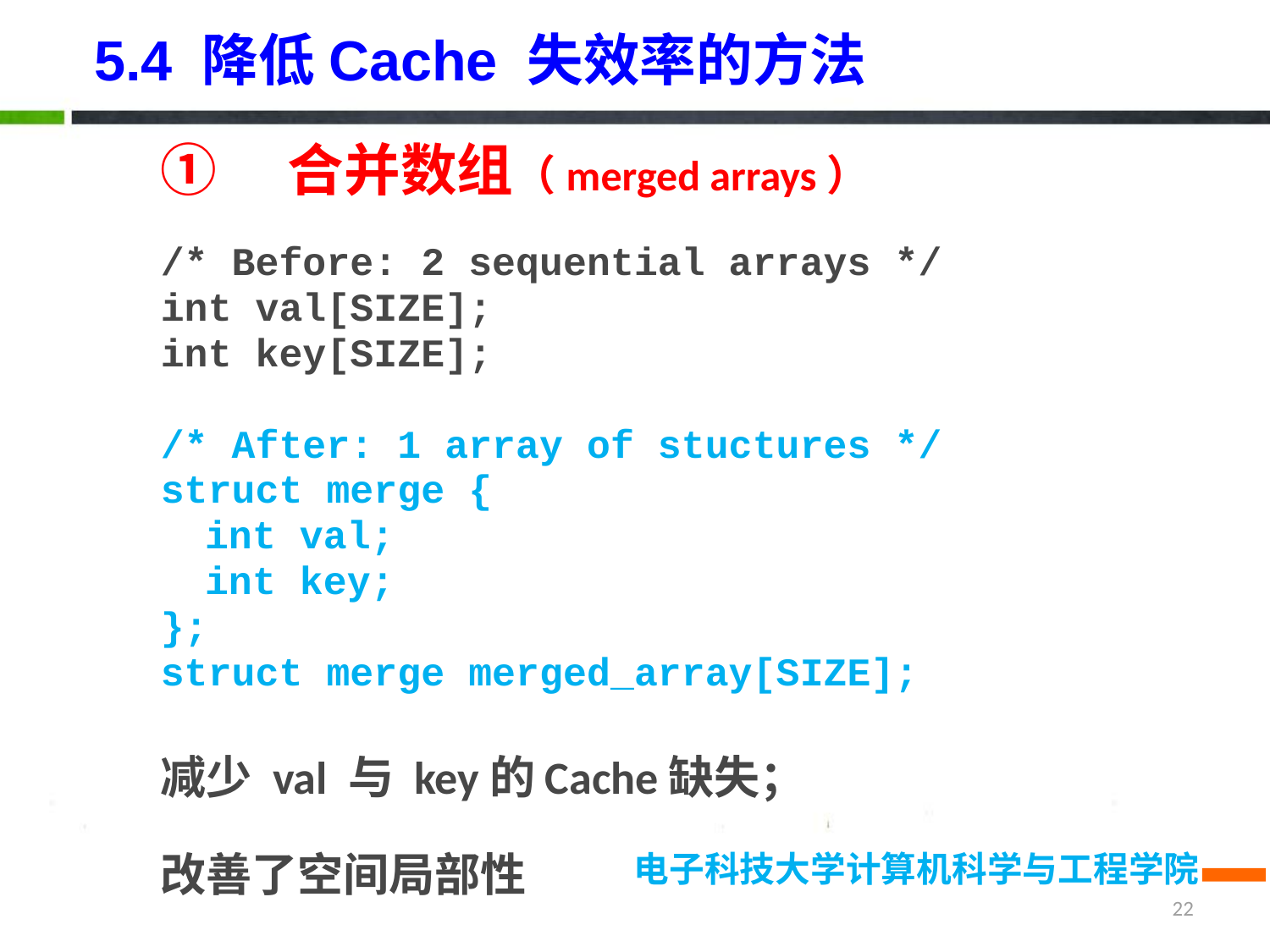

5.4 降低Cache 失效率的方法
# ①	合并数组（merged arrays）
/* Before: 2 sequential arrays */
int val[SIZE];
int key[SIZE];

/* After: 1 array of stuctures */
struct merge {
	int val;
	int key;
};
struct merge merged_array[SIZE];
减少 val 与 key的Cache缺失；
改善了空间局部性

22